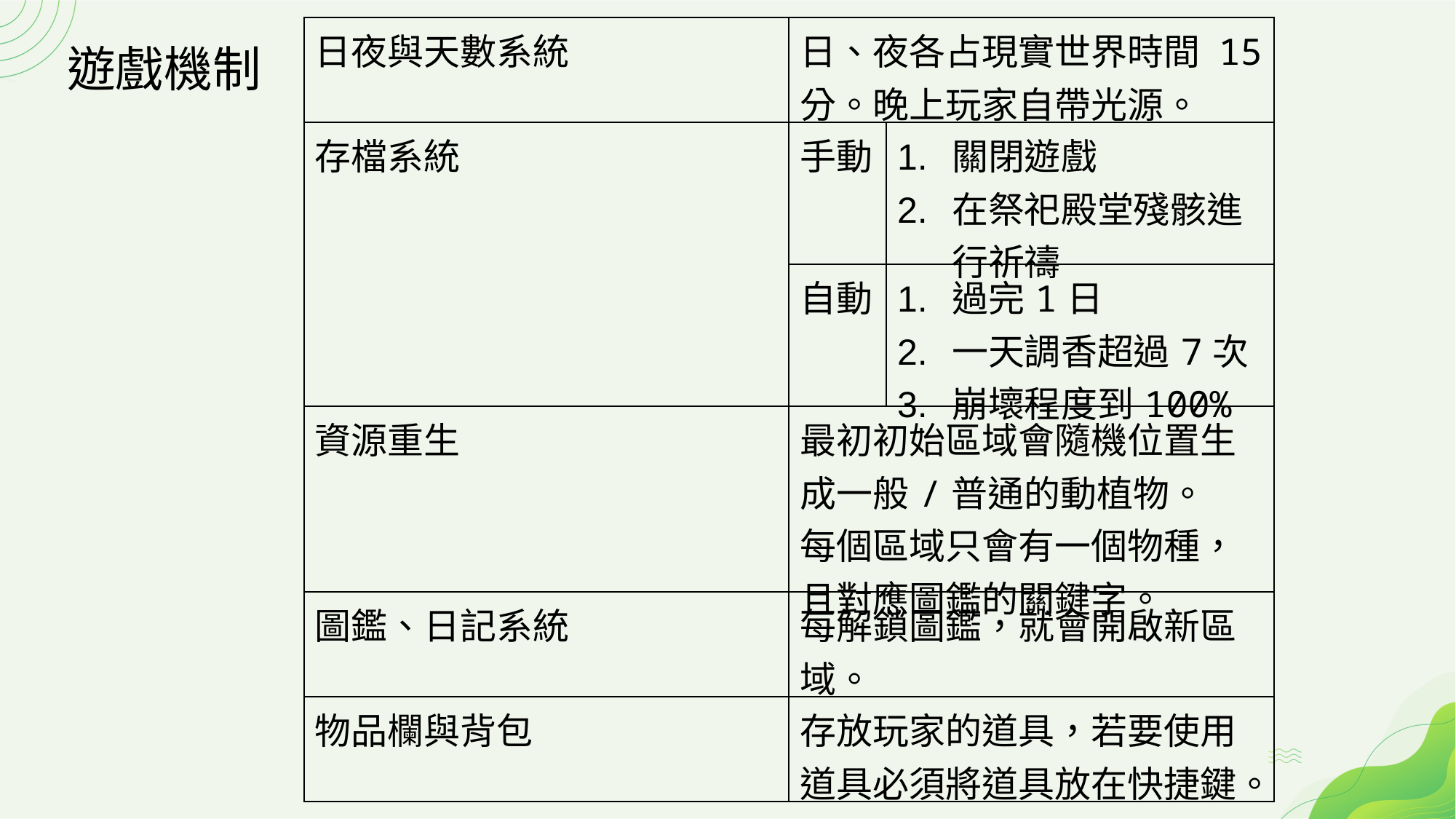

| 日夜與天數系統 | 日、夜各占現實世界時間 15分。晚上玩家自帶光源。 |  |
| --- | --- | --- |
| 存檔系統 | 手動 | 關閉遊戲 在祭祀殿堂殘骸進行祈禱 |
|  | 自動 | 過完1日 一天調香超過7次 崩壞程度到100% |
| 資源重生 | 最初初始區域會隨機位置生成一般/普通的動植物。 每個區域只會有一個物種，且對應圖鑑的關鍵字。 |  |
| 圖鑑、日記系統 | 每解鎖圖鑑，就會開啟新區域。 |  |
| 物品欄與背包 | 存放玩家的道具，若要使用道具必須將道具放在快捷鍵。 |  |
遊戲機制